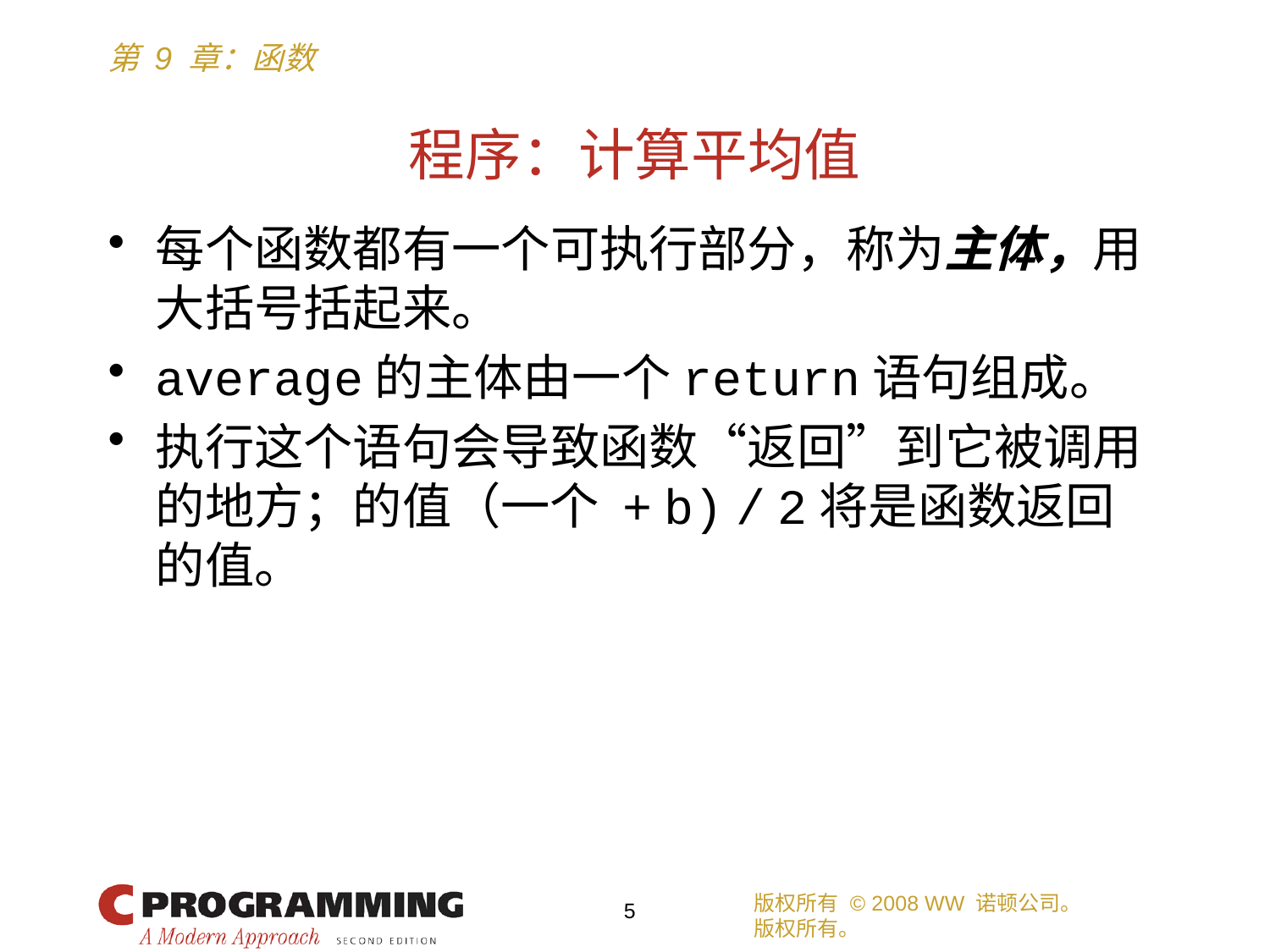

# 程序：计算平均值
每个函数都有一个可执行部分，称为主体，用大括号括起来。
average的主体由一个return语句组成。
执行这个语句会导致函数“返回”到它被调用的地方；的值（一个 + b) / 2将是函数返回的值。
版权所有 © 2008 WW 诺顿公司。
版权所有。
5